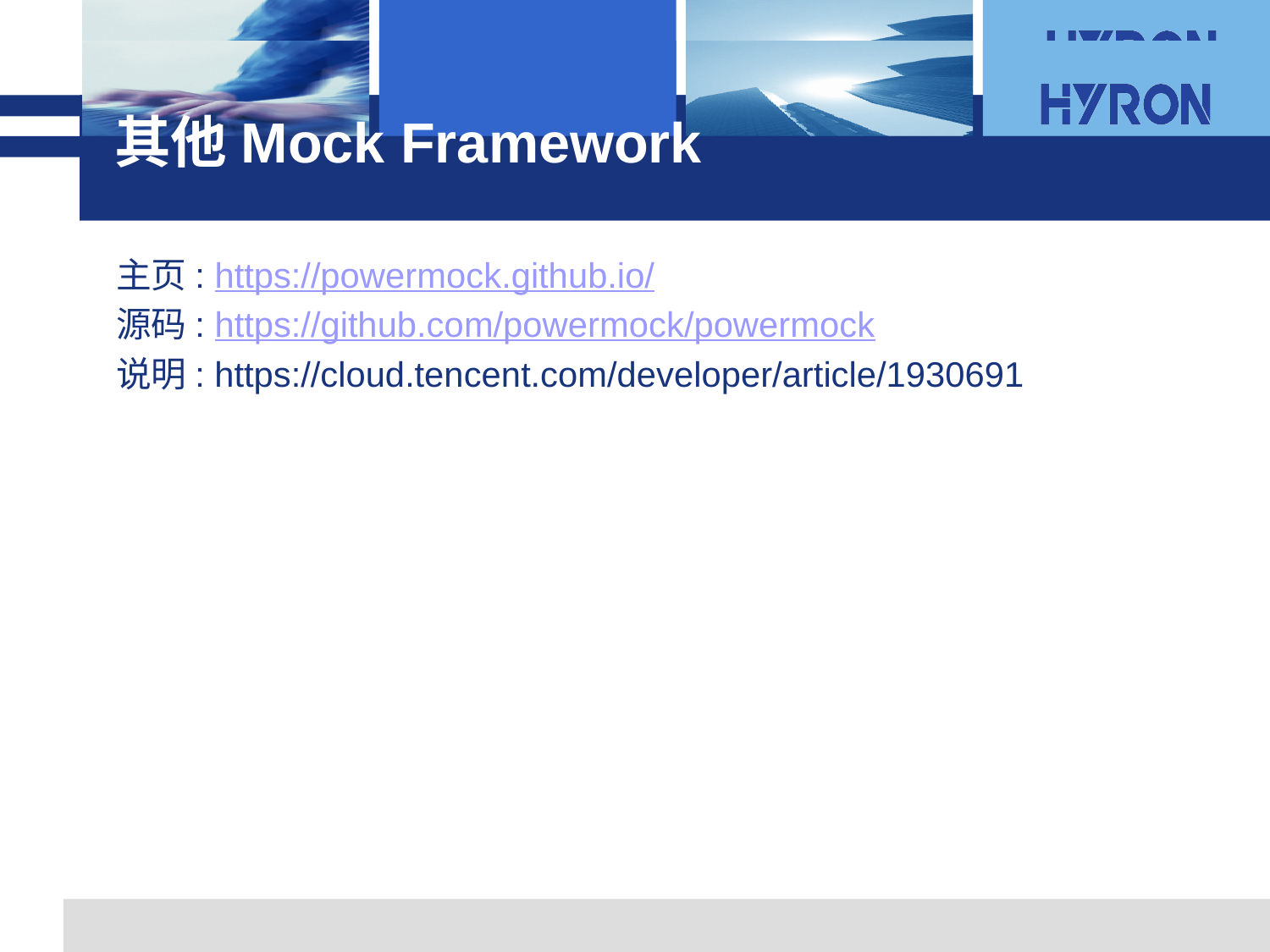

# 其他Mock Framework

    主页: https://powermock.github.io/
    源码: https://github.com/powermock/powermock
    说明: https://cloud.tencent.com/developer/article/1930691